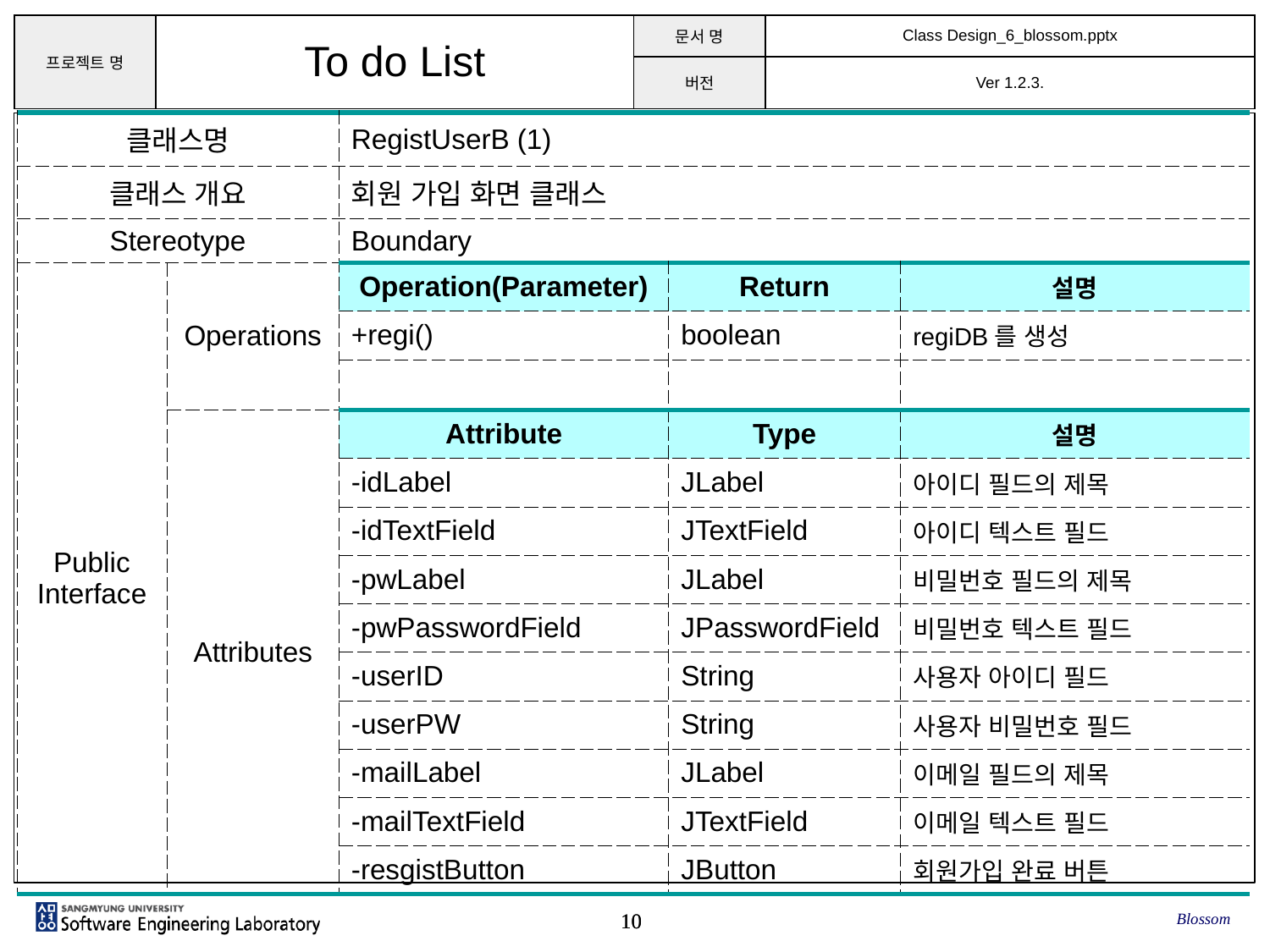

| 클래스명 |  | RegistUserB (1) |  |  |
| --- | --- | --- | --- | --- |
| 클래스 개요 |  | 회원 가입 화면 클래스 |  |  |
| Stereotype |  | Boundary |  |  |
| Public Interface | Operations | Operation(Parameter) | Return | 설명 |
|  |  | +regi() | boolean | regiDB를 생성 |
|  |  |  |  |  |
|  | Attributes | Attribute | Type | 설명 |
|  |  | -idLabel | JLabel | 아이디 필드의 제목 |
|  |  | -idTextField | JTextField | 아이디 텍스트 필드 |
|  |  | -pwLabel | JLabel | 비밀번호 필드의 제목 |
|  |  | -pwPasswordField | JPasswordField | 비밀번호 텍스트 필드 |
|  |  | -userID | String | 사용자 아이디 필드 |
|  |  | -userPW | String | 사용자 비밀번호 필드 |
|  |  | -mailLabel | JLabel | 이메일 필드의 제목 |
|  |  | -mailTextField | JTextField | 이메일 텍스트 필드 |
|  |  | -resgistButton | JButton | 회원가입 완료 버튼 |
Blossom